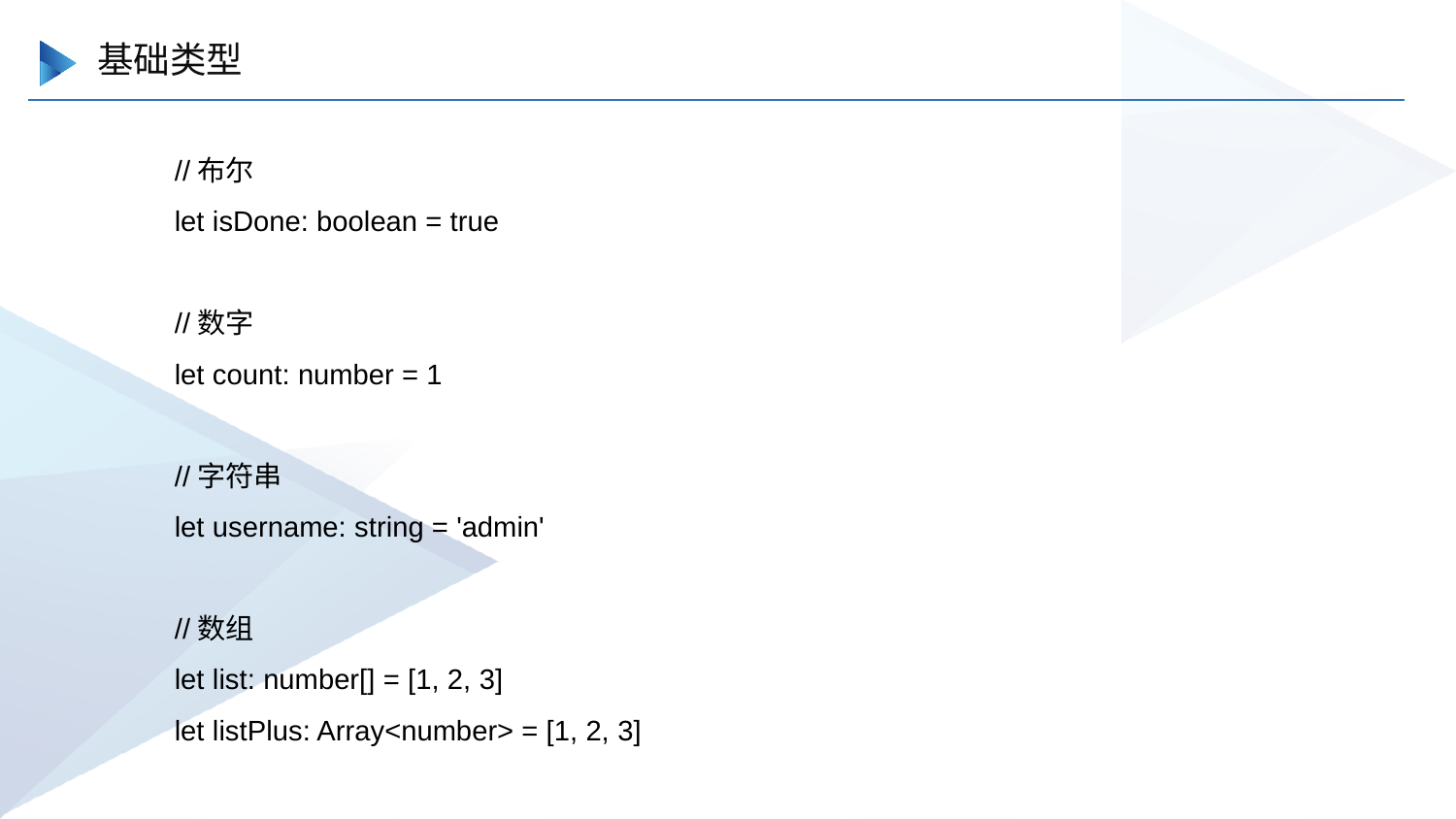

基础类型
//布尔
let isDone: boolean = true

//数字
let count: number = 1

//字符串
let username: string = 'admin'

//数组
let list: number[] = [1, 2, 3]
let listPlus: Array<number> = [1, 2, 3]